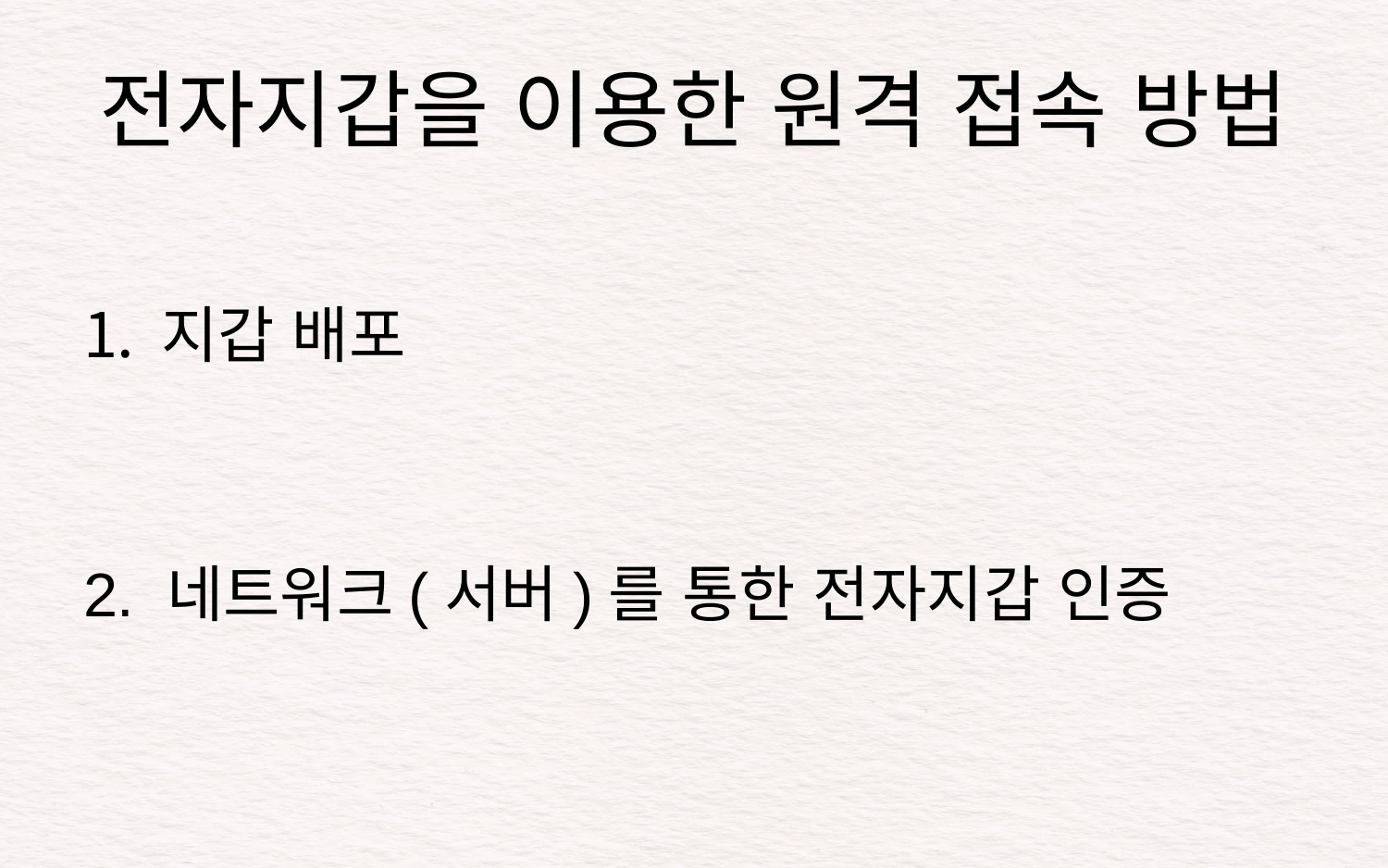

# 전자지갑을 이용한 원격 접속 방법

지갑 배포

2. 네트워크(서버)를 통한 전자지갑 인증